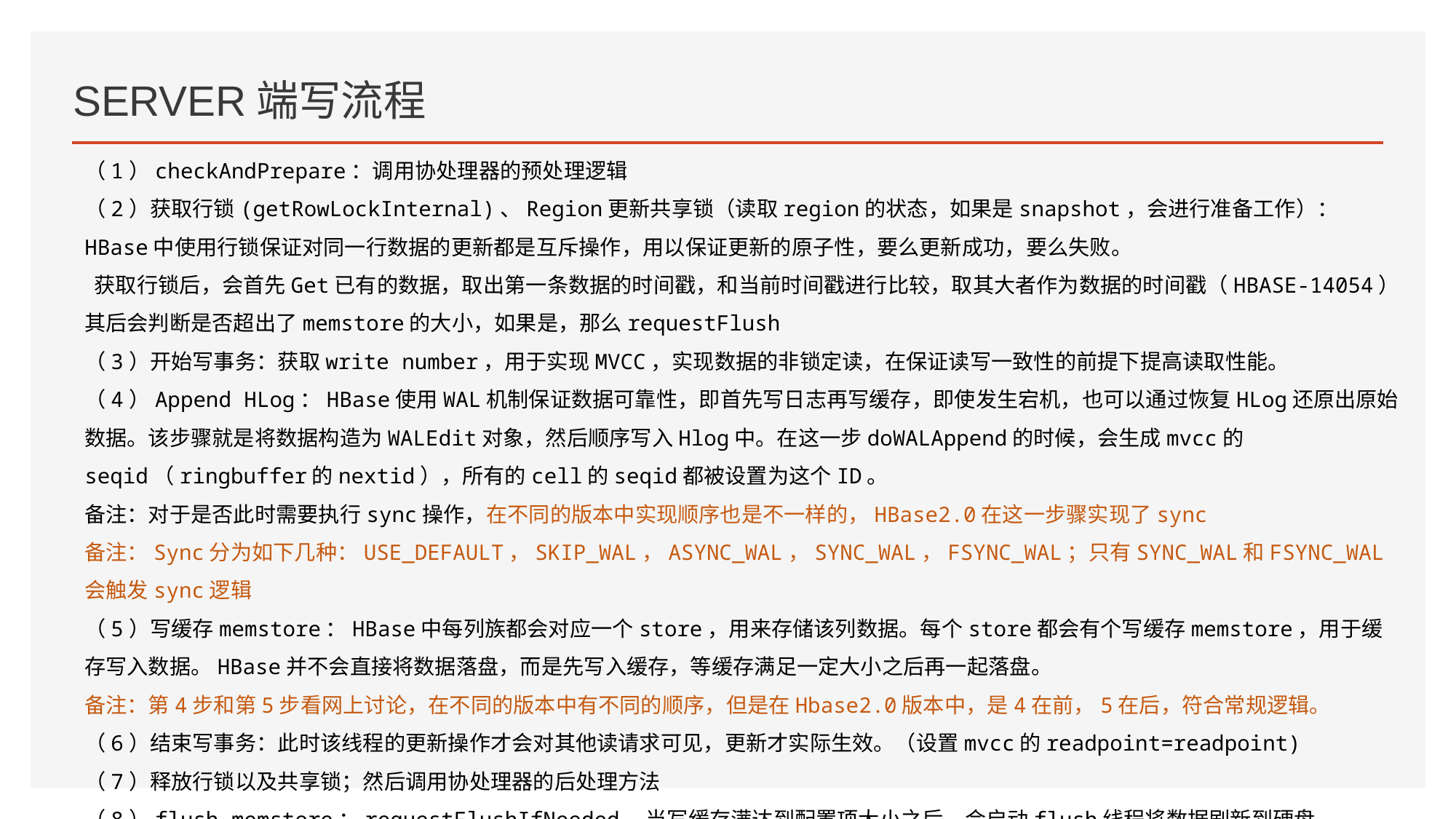

# SERVER端写流程
（1）checkAndPrepare：调用协处理器的预处理逻辑
（2）获取行锁(getRowLockInternal)、Region更新共享锁（读取region的状态，如果是snapshot，会进行准备工作）： HBase中使用行锁保证对同一行数据的更新都是互斥操作，用以保证更新的原子性，要么更新成功，要么失败。
 获取行锁后，会首先Get已有的数据，取出第一条数据的时间戳，和当前时间戳进行比较，取其大者作为数据的时间戳（HBASE-14054）
其后会判断是否超出了memstore的大小，如果是，那么requestFlush
（3）开始写事务：获取write number，用于实现MVCC，实现数据的非锁定读，在保证读写一致性的前提下提高读取性能。
（4）Append HLog：HBase使用WAL机制保证数据可靠性，即首先写日志再写缓存，即使发生宕机，也可以通过恢复HLog还原出原始数据。该步骤就是将数据构造为WALEdit对象，然后顺序写入Hlog中。在这一步doWALAppend的时候，会生成mvcc的seqid（ringbuffer的nextid），所有的cell的seqid都被设置为这个ID。
备注：对于是否此时需要执行sync操作，在不同的版本中实现顺序也是不一样的，HBase2.0在这一步骤实现了sync
备注：Sync分为如下几种：USE_DEFAULT，SKIP_WAL，ASYNC_WAL，SYNC_WAL，FSYNC_WAL；只有SYNC_WAL和FSYNC_WAL会触发sync逻辑
（5）写缓存memstore：HBase中每列族都会对应一个store，用来存储该列数据。每个store都会有个写缓存memstore，用于缓存写入数据。HBase并不会直接将数据落盘，而是先写入缓存，等缓存满足一定大小之后再一起落盘。
备注：第4步和第5步看网上讨论，在不同的版本中有不同的顺序，但是在Hbase2.0版本中，是4在前，5在后，符合常规逻辑。
（6）结束写事务：此时该线程的更新操作才会对其他读请求可见，更新才实际生效。（设置mvcc的readpoint=readpoint)
（7）释放行锁以及共享锁；然后调用协处理器的后处理方法
（8）flush memstore：requestFlushIfNeeded，当写缓存满达到配置项大小之后，会启动flush线程将数据刷新到硬盘。